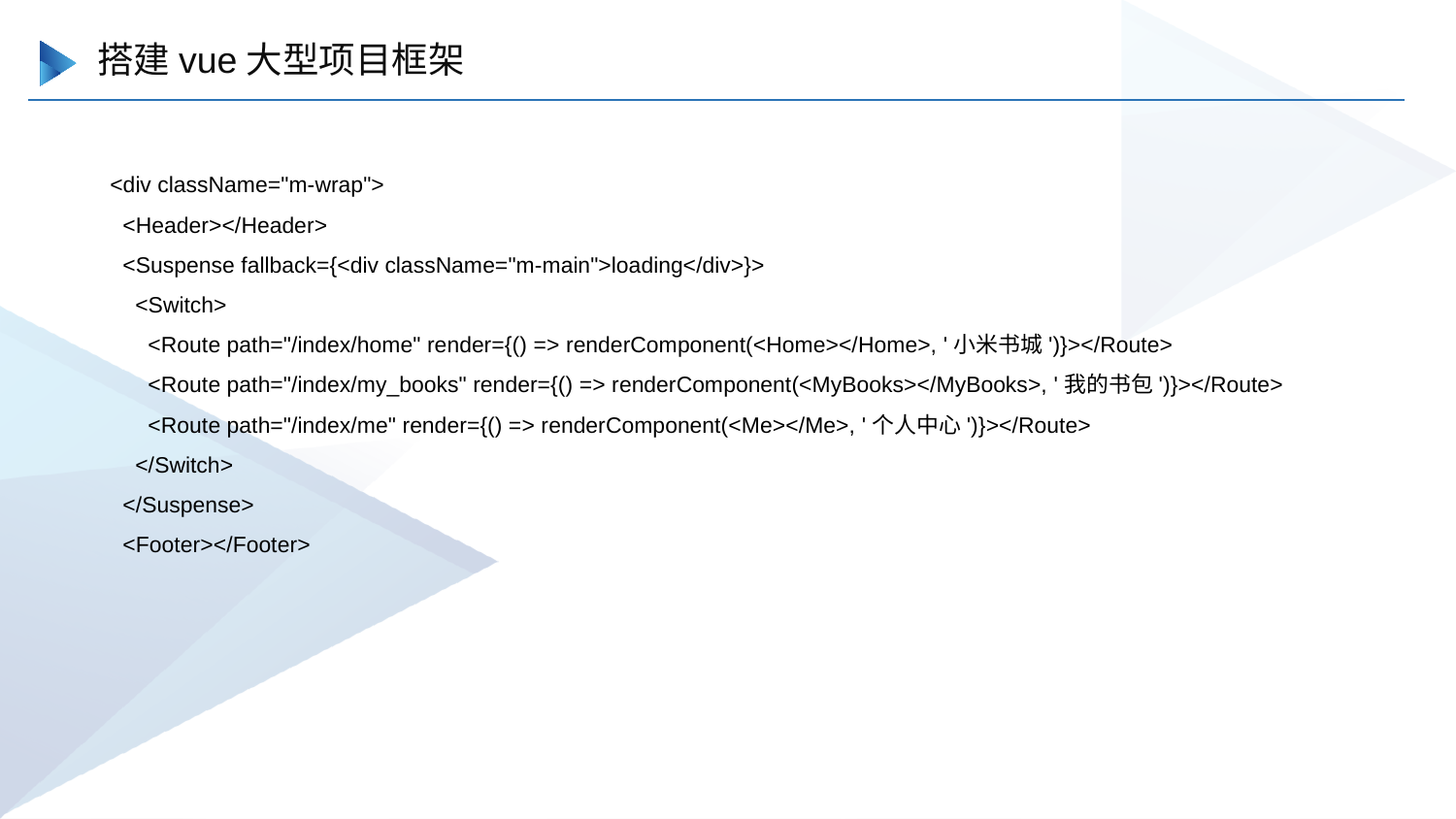

搭建vue大型项目框架
    <div className="m-wrap">
      <Header></Header>
      <Suspense fallback={<div className="m-main">loading</div>}>
        <Switch>
          <Route path="/index/home" render={() => renderComponent(<Home></Home>, '小米书城')}></Route>
          <Route path="/index/my_books" render={() => renderComponent(<MyBooks></MyBooks>, '我的书包')}></Route>
          <Route path="/index/me" render={() => renderComponent(<Me></Me>, '个人中心')}></Route>
        </Switch>
      </Suspense>
      <Footer></Footer>